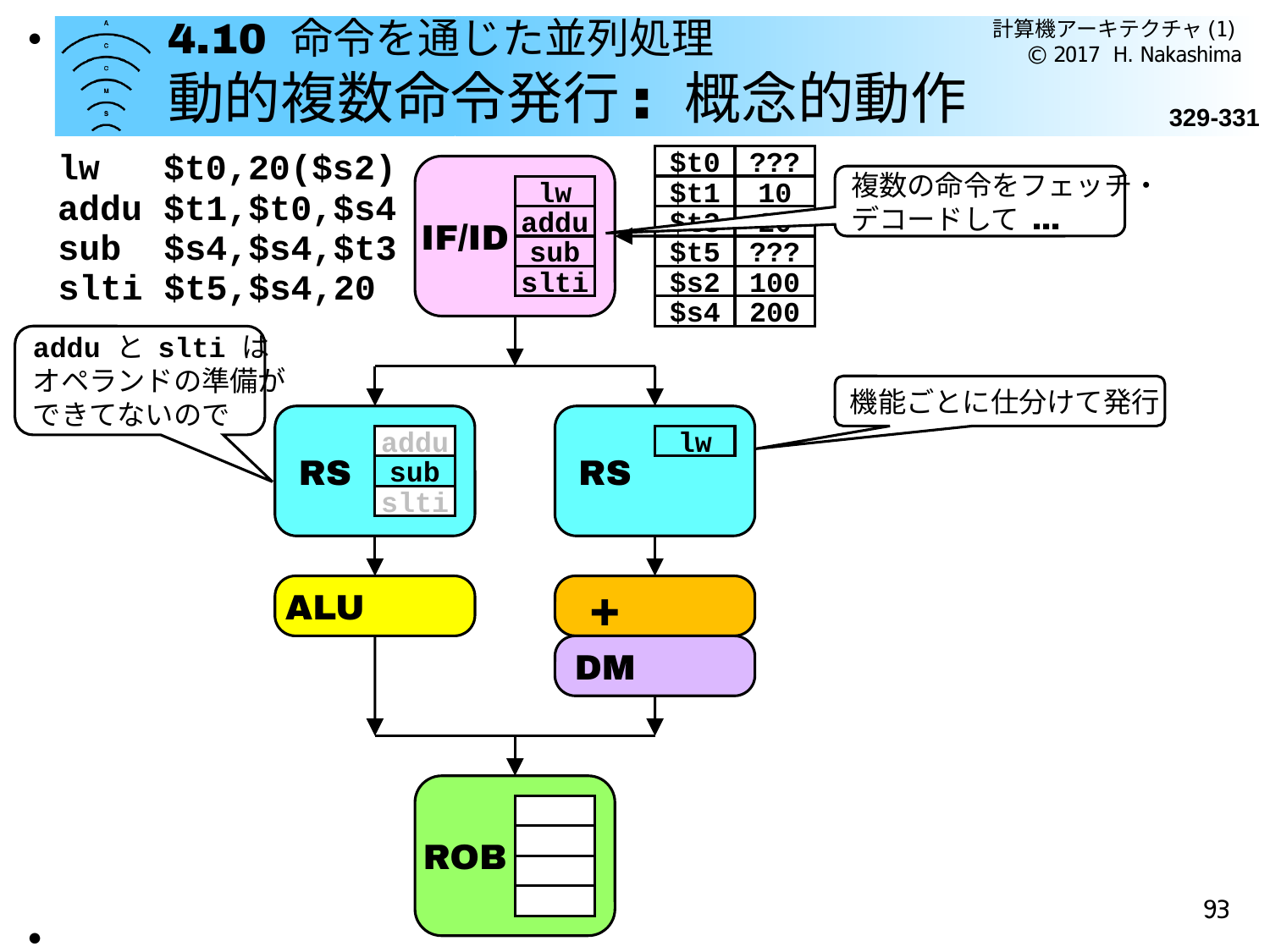

計算機アーキテクチャ(1)  © 2017  H. Nakashima
●
# 4.10 命令を通じた並列処理 動的複数命令発行: 概念的動作
329-331
lw   $t0,20($s2)
addu $t1,$t0,$s4
sub  $s4,$s4,$t3
slti $t5,$s4,20
$t0
???
$t1
10
$t3
20
$t5
???
$s2
100
$s4
200

複数の命令をフェッチ・
デコードして ...
lw
addu
sub
slti
IF/ID
RS
RS
ALU
+
DM
ROB
addu と slti は
オペランドの準備が
できてないので

機能ごとに仕分けて発行

addu
sub
slti
lw

93
●